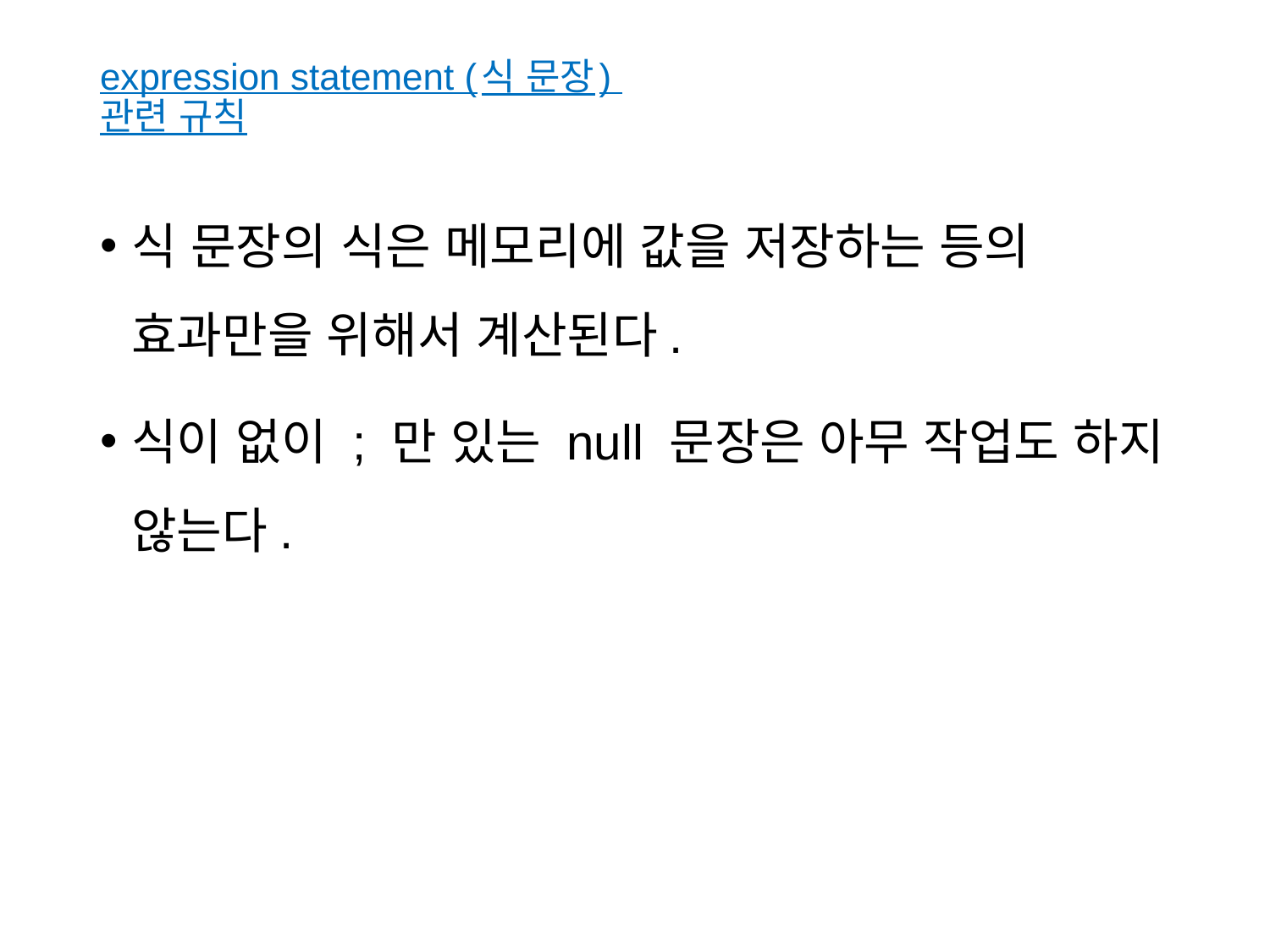

# expression statement (식 문장) 관련 규칙
식 문장의 식은 메모리에 값을 저장하는 등의
효과만을 위해서 계산된다.
식이 없이 ; 만 있는 null 문장은 아무 작업도 하지 않는다.